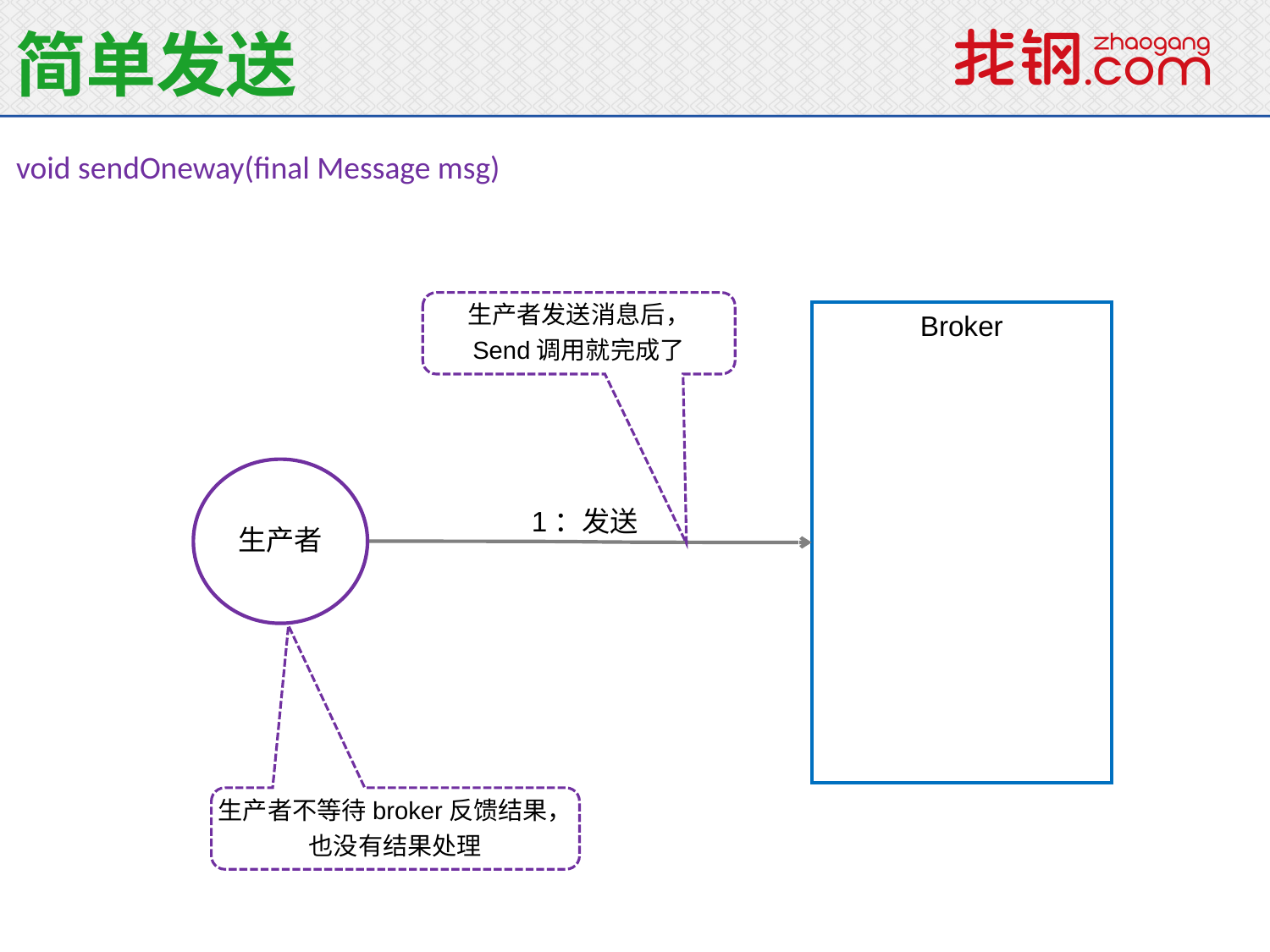

简单发送
void sendOneway(final Message msg)
生产者发送消息后，
Send调用就完成了
Broker
生产者
1：发送
生产者不等待broker反馈结果，
也没有结果处理